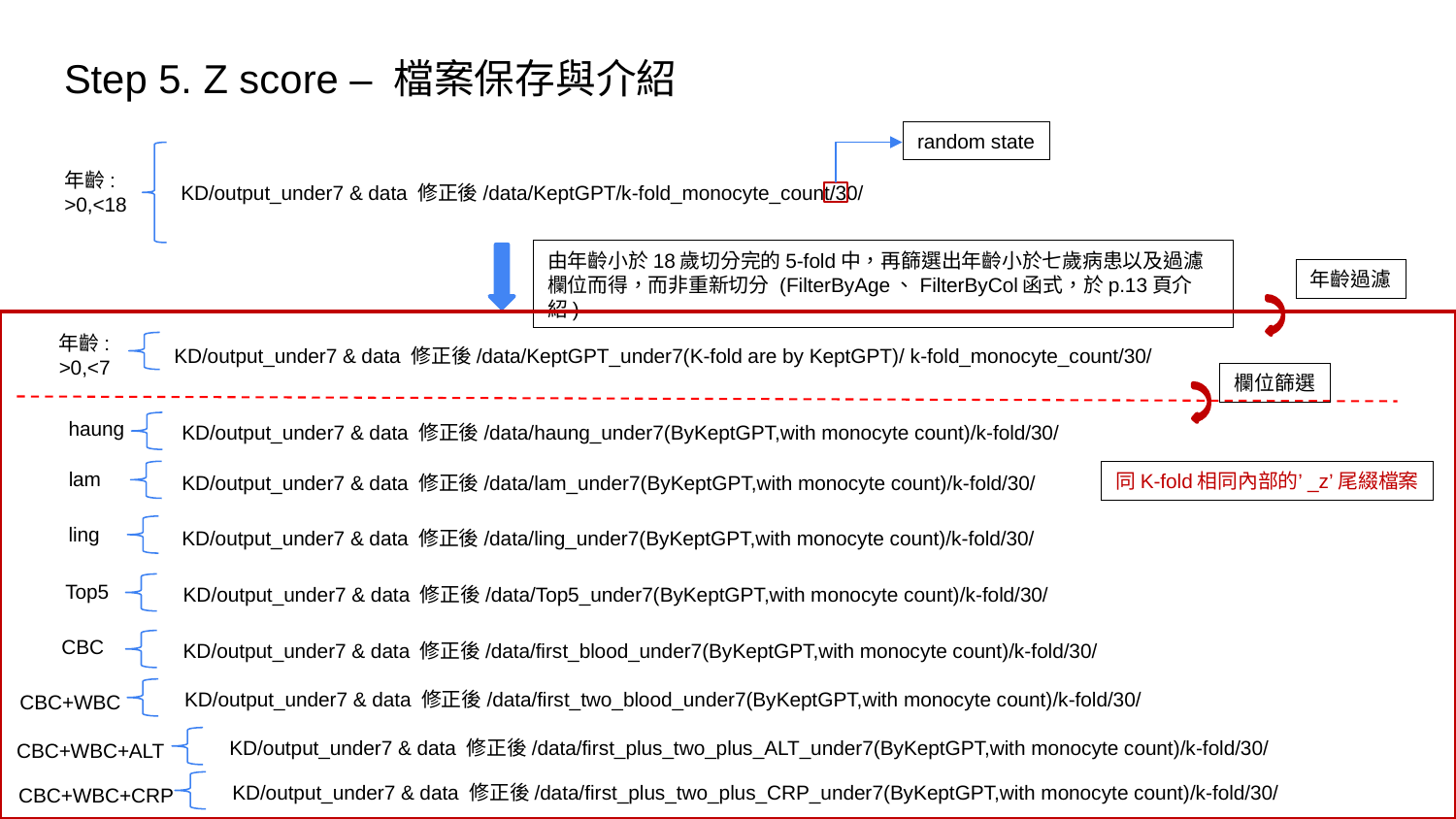

# Step 5. Z score – 檔案保存與介紹
random state

年齡:
>0,<18
KD/output_under7 & data 修正後/data/KeptGPT/k-fold_monocyte_count/30/

由年齡小於18歲切分完的5-fold中，再篩選出年齡小於七歲病患以及過濾欄位而得，而非重新切分 (FilterByAge、FilterByCol函式，於p.13頁介紹)

年齡過濾

年齡:
>0,<7

KD/output_under7 & data 修正後/data/KeptGPT_under7(K-fold are by KeptGPT)/ k-fold_monocyte_count/30/
欄位篩選

haung

KD/output_under7 & data 修正後/data/haung_under7(ByKeptGPT,with monocyte count)/k-fold/30/
lam

KD/output_under7 & data 修正後/data/lam_under7(ByKeptGPT,with monocyte count)/k-fold/30/
同K-fold相同內部的’_z’尾綴檔案
ling

KD/output_under7 & data 修正後/data/ling_under7(ByKeptGPT,with monocyte count)/k-fold/30/
Top5

KD/output_under7 & data 修正後/data/Top5_under7(ByKeptGPT,with monocyte count)/k-fold/30/
CBC

KD/output_under7 & data 修正後/data/first_blood_under7(ByKeptGPT,with monocyte count)/k-fold/30/

KD/output_under7 & data 修正後/data/first_two_blood_under7(ByKeptGPT,with monocyte count)/k-fold/30/
CBC+WBC

KD/output_under7 & data 修正後/data/first_plus_two_plus_ALT_under7(ByKeptGPT,with monocyte count)/k-fold/30/
CBC+WBC+ALT

KD/output_under7 & data 修正後/data/first_plus_two_plus_CRP_under7(ByKeptGPT,with monocyte count)/k-fold/30/
CBC+WBC+CRP